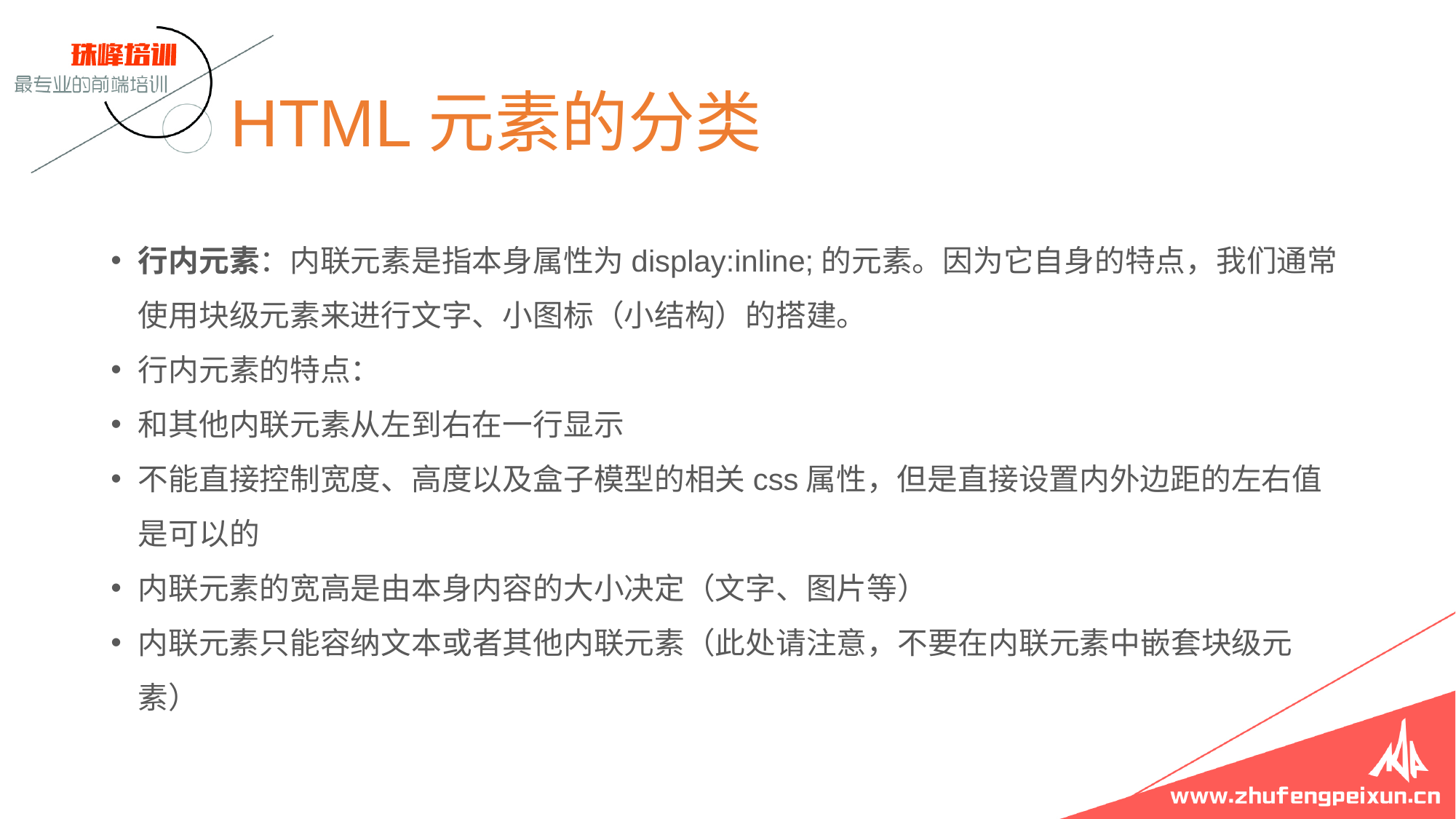

# HTML元素的分类
行内元素：内联元素是指本身属性为display:inline;的元素。因为它自身的特点，我们通常使用块级元素来进行文字、小图标（小结构）的搭建。
行内元素的特点：
和其他内联元素从左到右在一行显示
不能直接控制宽度、高度以及盒子模型的相关css属性，但是直接设置内外边距的左右值是可以的
内联元素的宽高是由本身内容的大小决定（文字、图片等）
内联元素只能容纳文本或者其他内联元素（此处请注意，不要在内联元素中嵌套块级元素）